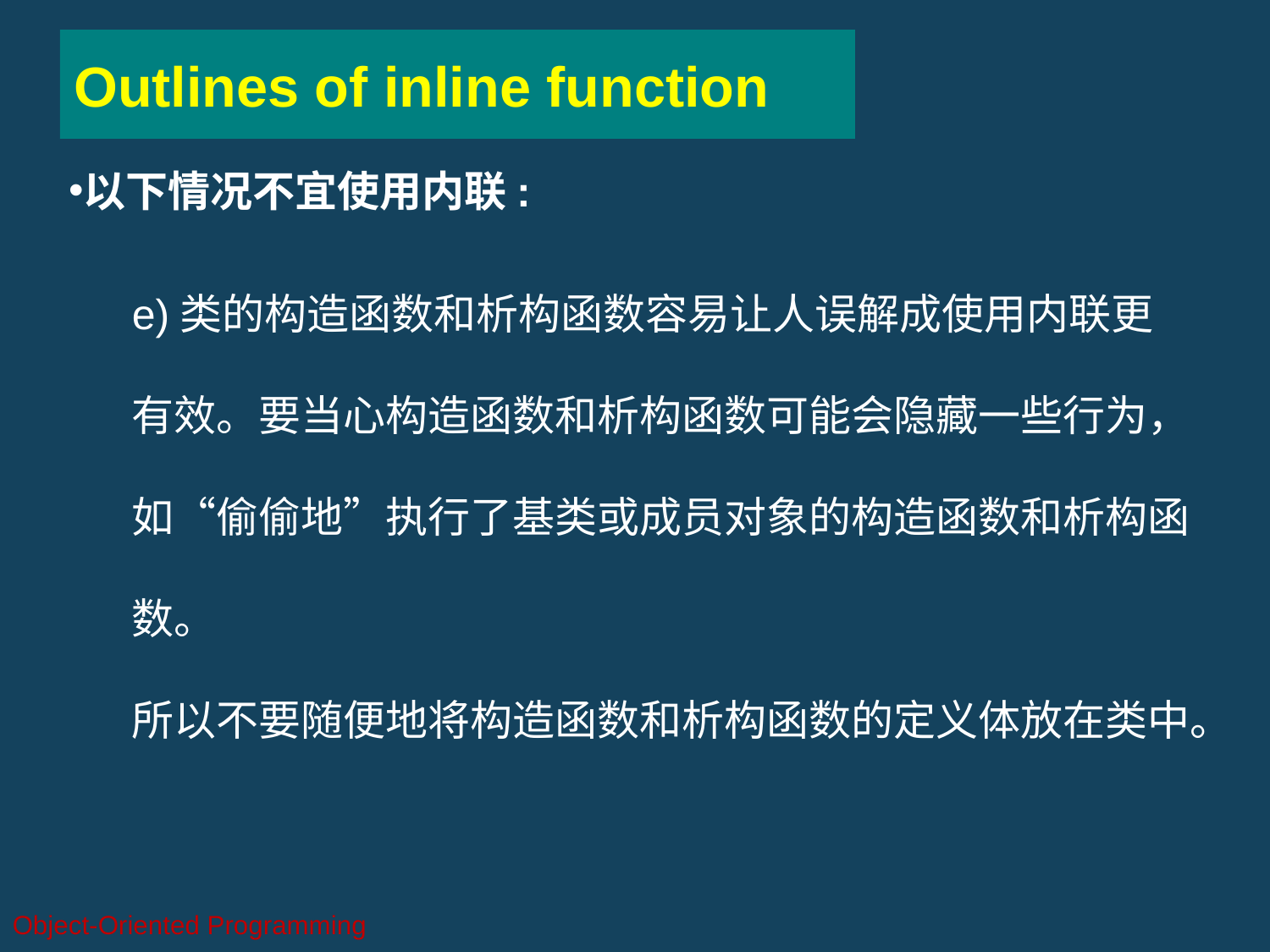

# Outlines of inline function
以下情况不宜使用内联:
e)类的构造函数和析构函数容易让人误解成使用内联更有效。要当心构造函数和析构函数可能会隐藏一些行为，如“偷偷地”执行了基类或成员对象的构造函数和析构函数。
所以不要随便地将构造函数和析构函数的定义体放在类中。
Object-Oriented Programming